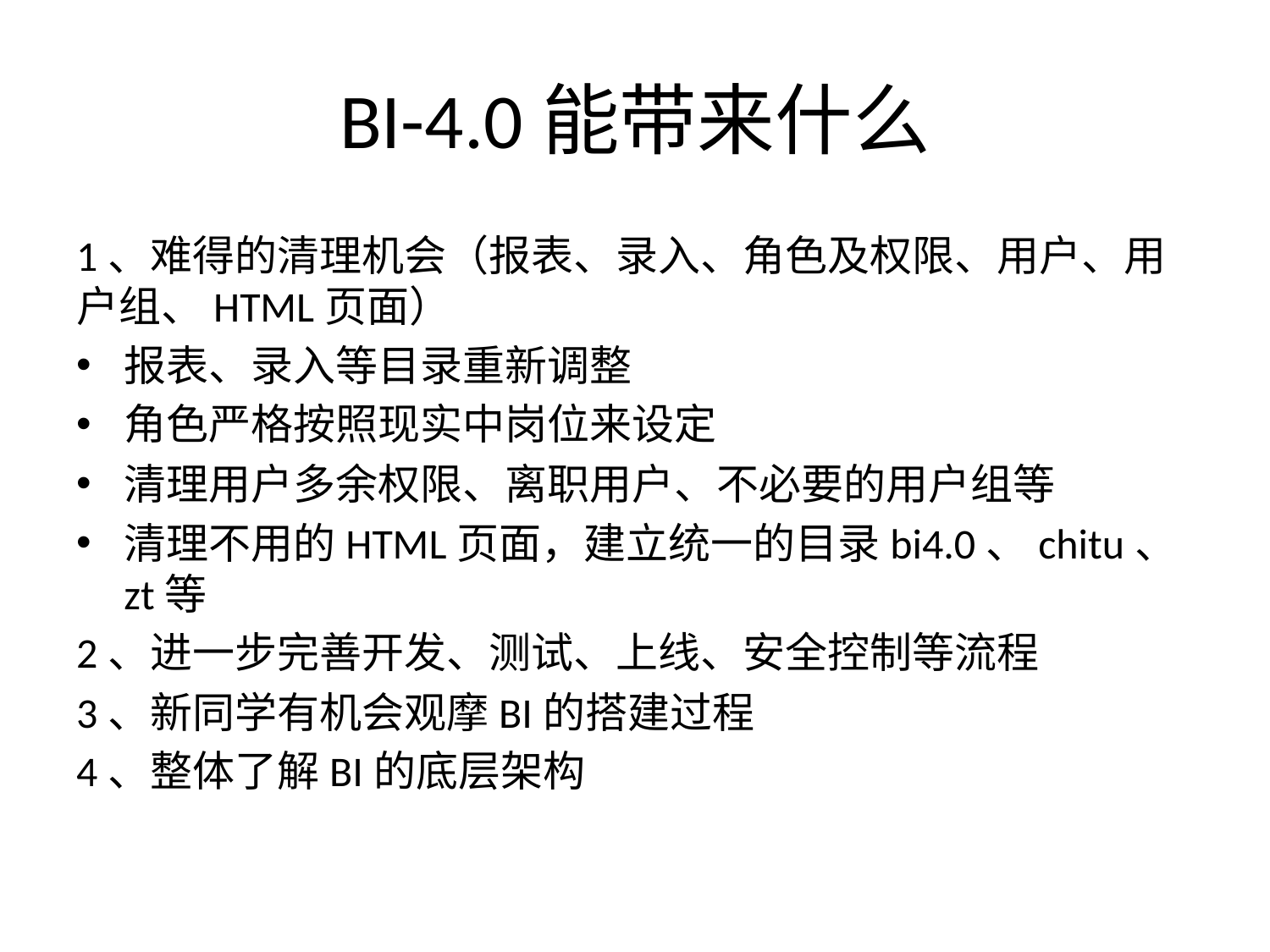

# BI-4.0能带来什么
1、难得的清理机会（报表、录入、角色及权限、用户、用户组、HTML页面）
报表、录入等目录重新调整
角色严格按照现实中岗位来设定
清理用户多余权限、离职用户、不必要的用户组等
清理不用的HTML页面，建立统一的目录bi4.0、chitu、zt等
2、进一步完善开发、测试、上线、安全控制等流程
3、新同学有机会观摩BI的搭建过程
4、整体了解BI的底层架构